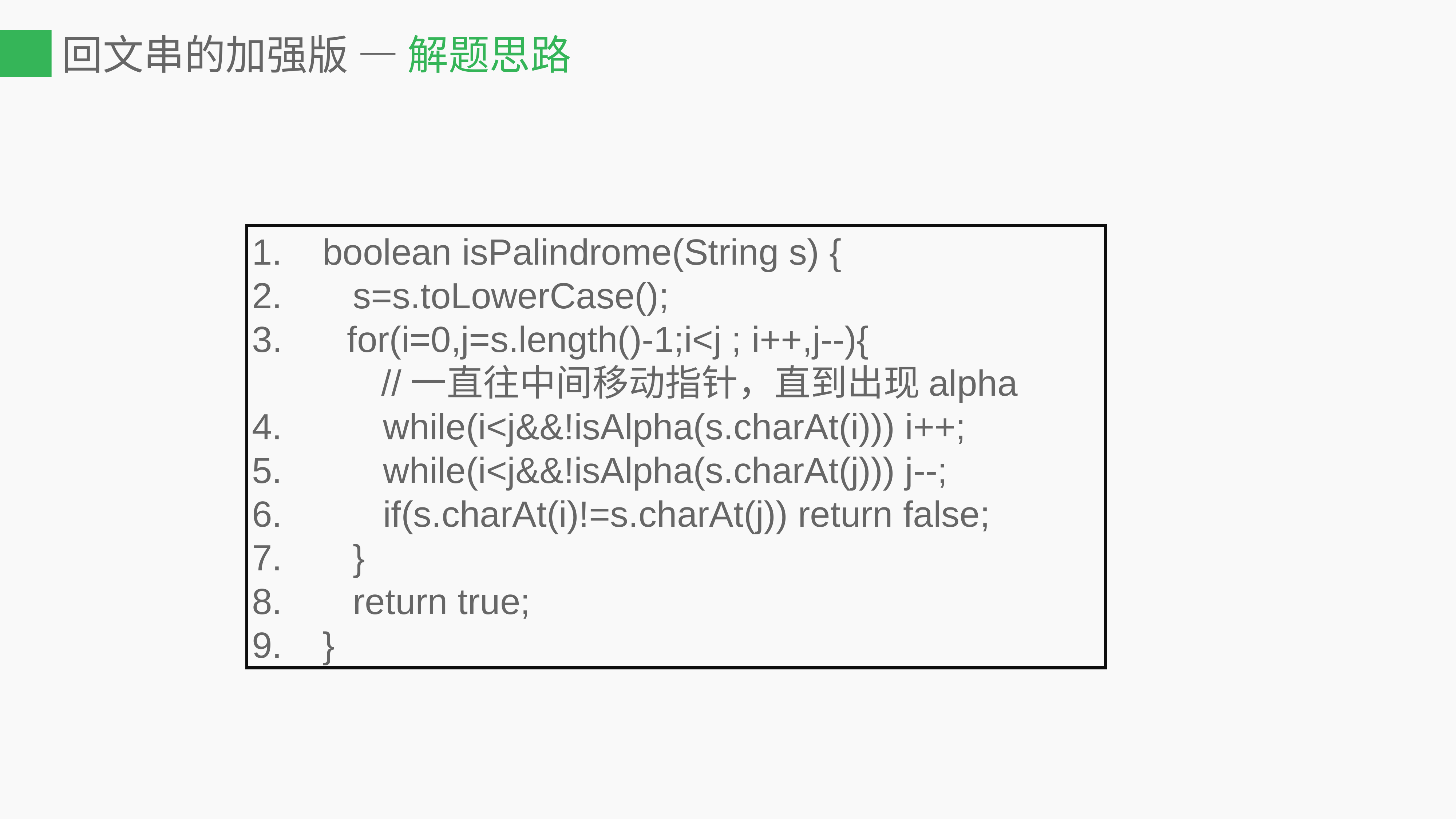

# 回文串的加强版 — 解题思路

1.    boolean isPalindrome(String s) {
2.       s=s.toLowerCase();
    for(i=0,j=s.length()-1;i<j ; i++,j--){
		  //一直往中间移动指针，直到出现alpha
4.          while(i<j&&!isAlpha(s.charAt(i))) i++;
5.          while(i<j&&!isAlpha(s.charAt(j))) j--;
6.          if(s.charAt(i)!=s.charAt(j)) return false;
7.       }
8.       return true;
9.    }